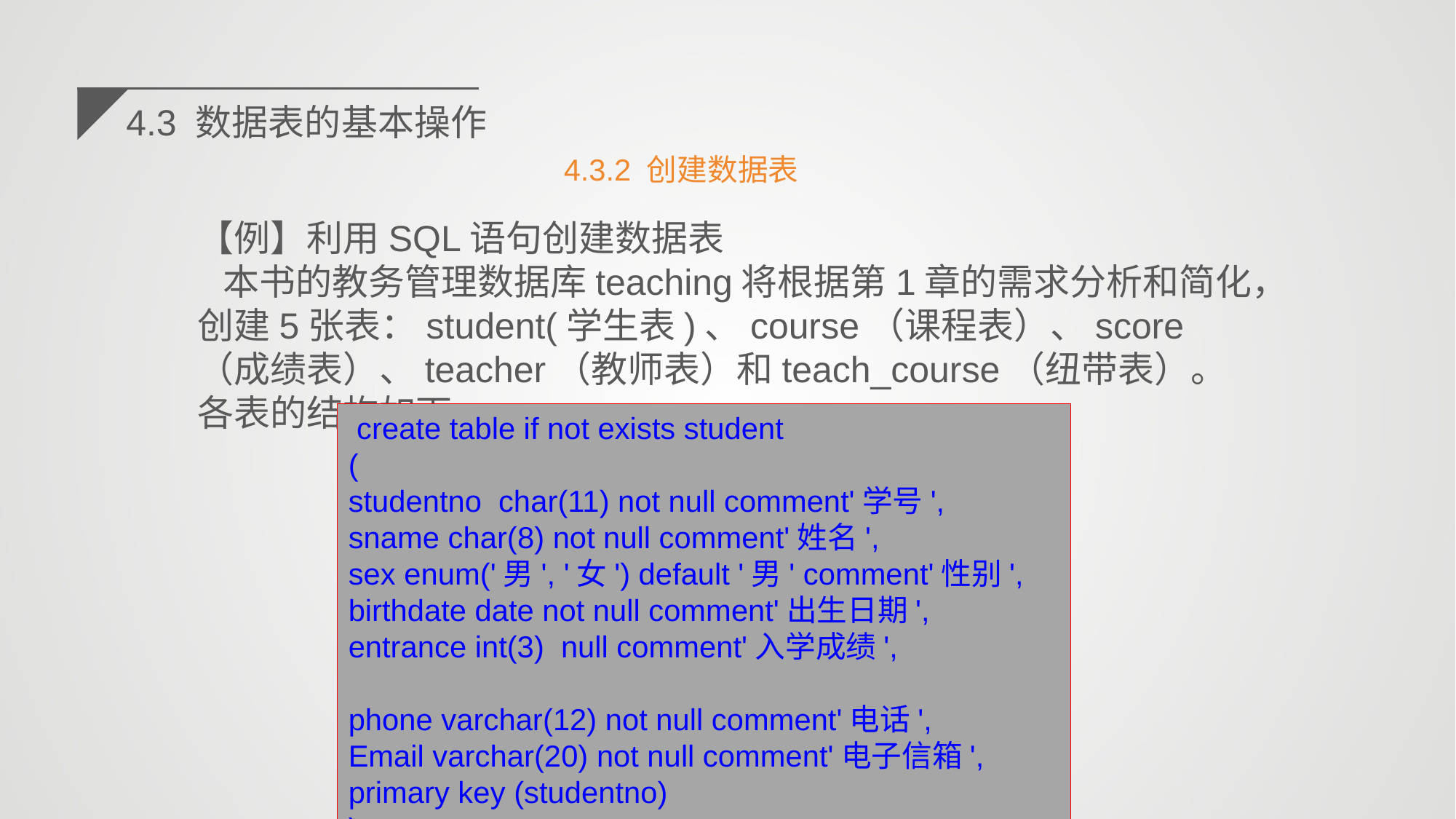

4.3 数据表的基本操作

4.3.2 创建数据表
【例】利用SQL语句创建数据表
  本书的教务管理数据库teaching将根据第1章的需求分析和简化，创建5张表：student(学生表)、course（课程表）、score（成绩表）、teacher（教师表）和teach_course（纽带表）。各表的结构如下。
 create table if not exists student
(
studentno  char(11) not null comment'学号',
sname char(8) not null comment'姓名',
sex enum('男', '女') default '男' comment'性别',
birthdate date not null comment'出生日期',
entrance int(3)  null comment'入学成绩',
phone varchar(12) not null comment'电话',
Email varchar(20) not null comment'电子信箱',
primary key (studentno)
);